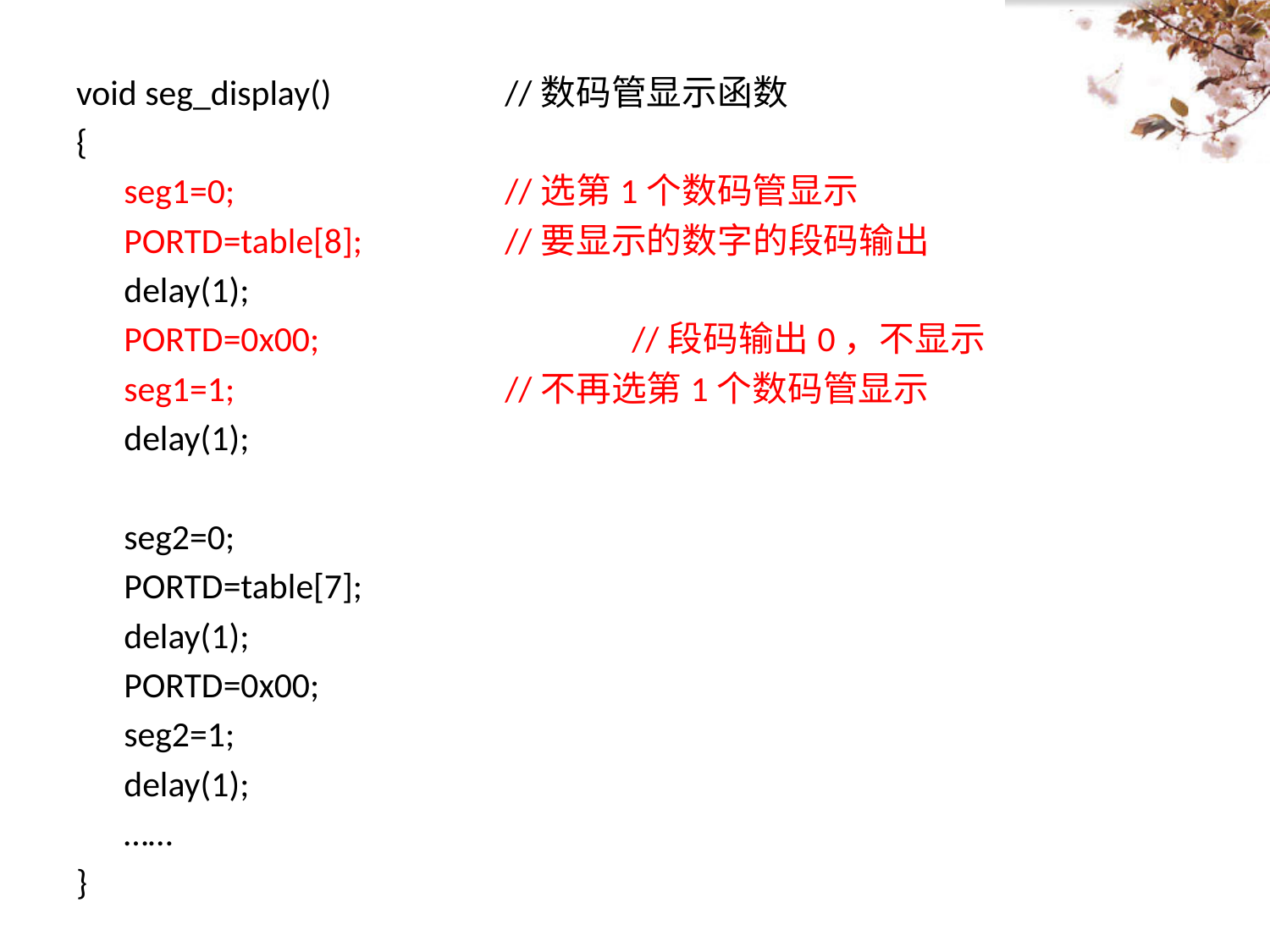

# void seg_display()		//数码管显示函数
{
	seg1=0; 			//选第1个数码管显示
	PORTD=table[8];		//要显示的数字的段码输出
	delay(1);
	PORTD=0x00;			//段码输出0，不显示
	seg1=1;			//不再选第1个数码管显示
	delay(1);

	seg2=0;
	PORTD=table[7];
	delay(1);
	PORTD=0x00;
	seg2=1;
	delay(1);
	……
}